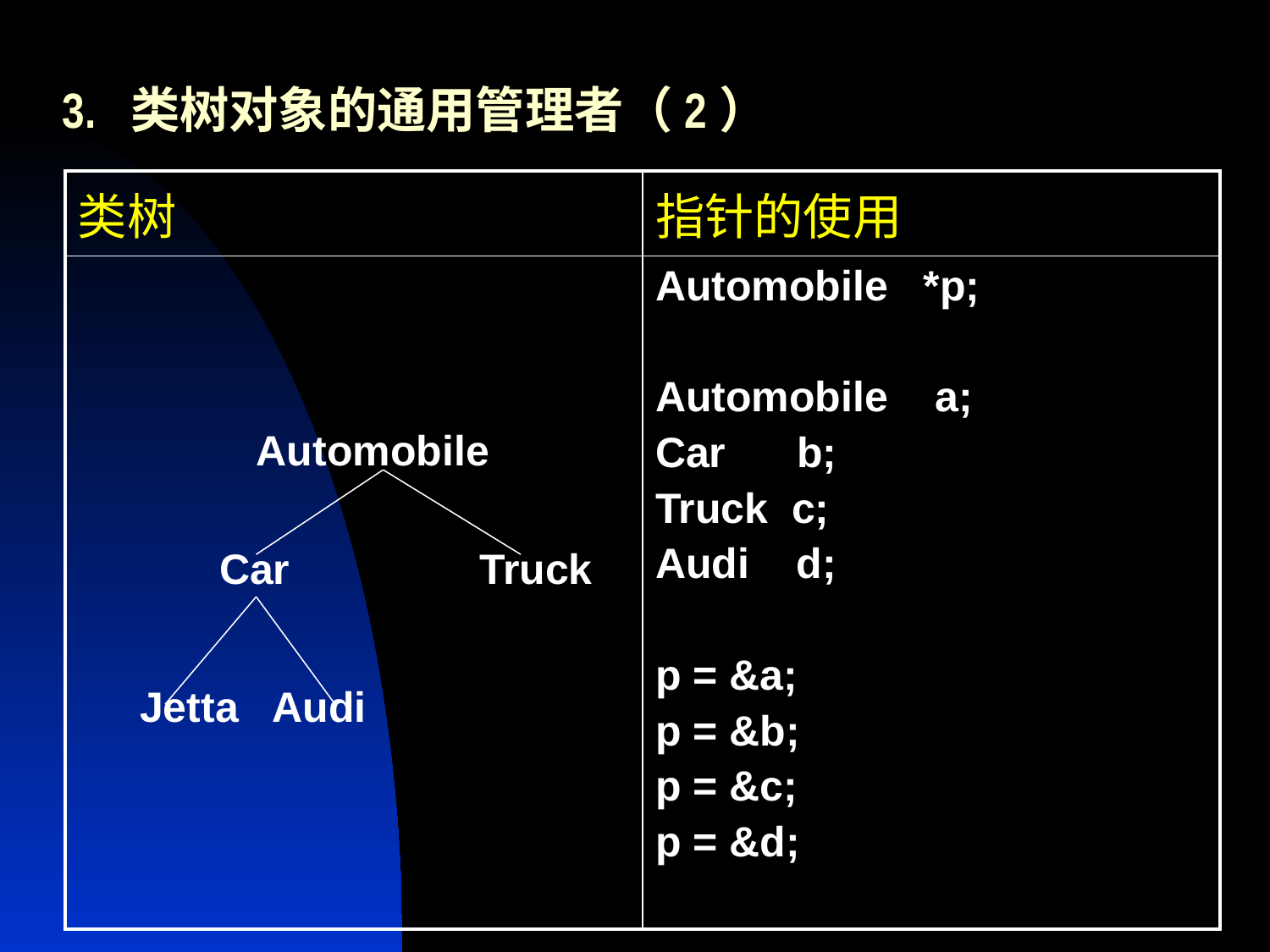

# 3.  类树对象的通用管理者（2）
| 类树 | 指针的使用 |
| --- | --- |
|  | Automobile \*p; Automobile a; Car b; Truck c; Audi d; p = &a; p = &b; p = &c; p = &d; |

 　          Automobile

           Car                Truck

  Jetta   Audi